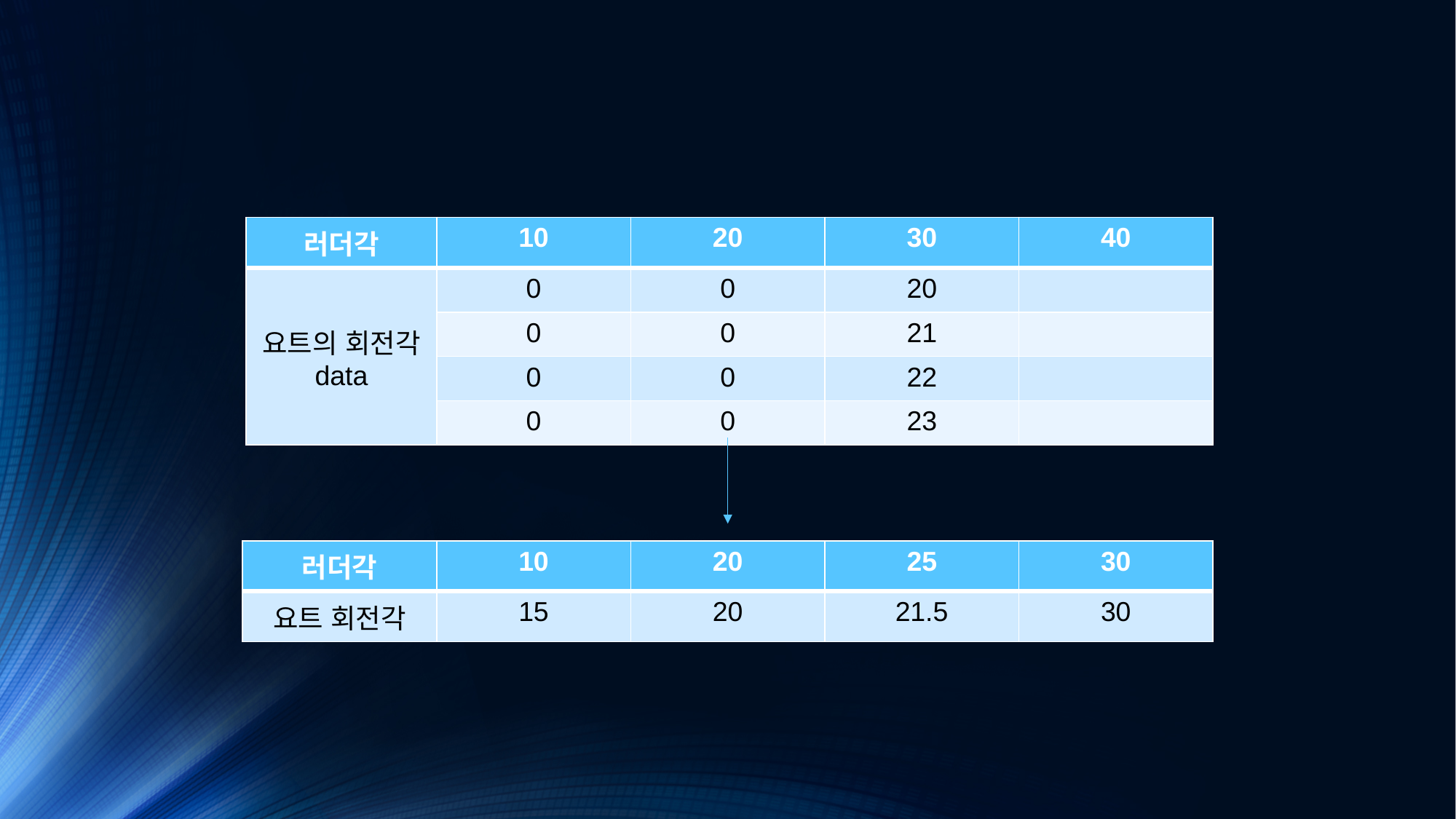

| 러더각 | 10 | 20 | 30 | 40 |
| --- | --- | --- | --- | --- |
| 요트의 회전각 data | 0 | 0 | 20 |  |
|  | 0 | 0 | 21 |  |
|  | 0 | 0 | 22 |  |
|  | 0 | 0 | 23 |  |

| 러더각 | 10 | 20 | 25 | 30 |
| --- | --- | --- | --- | --- |
| 요트 회전각 | 15 | 20 | 21.5 | 30 |